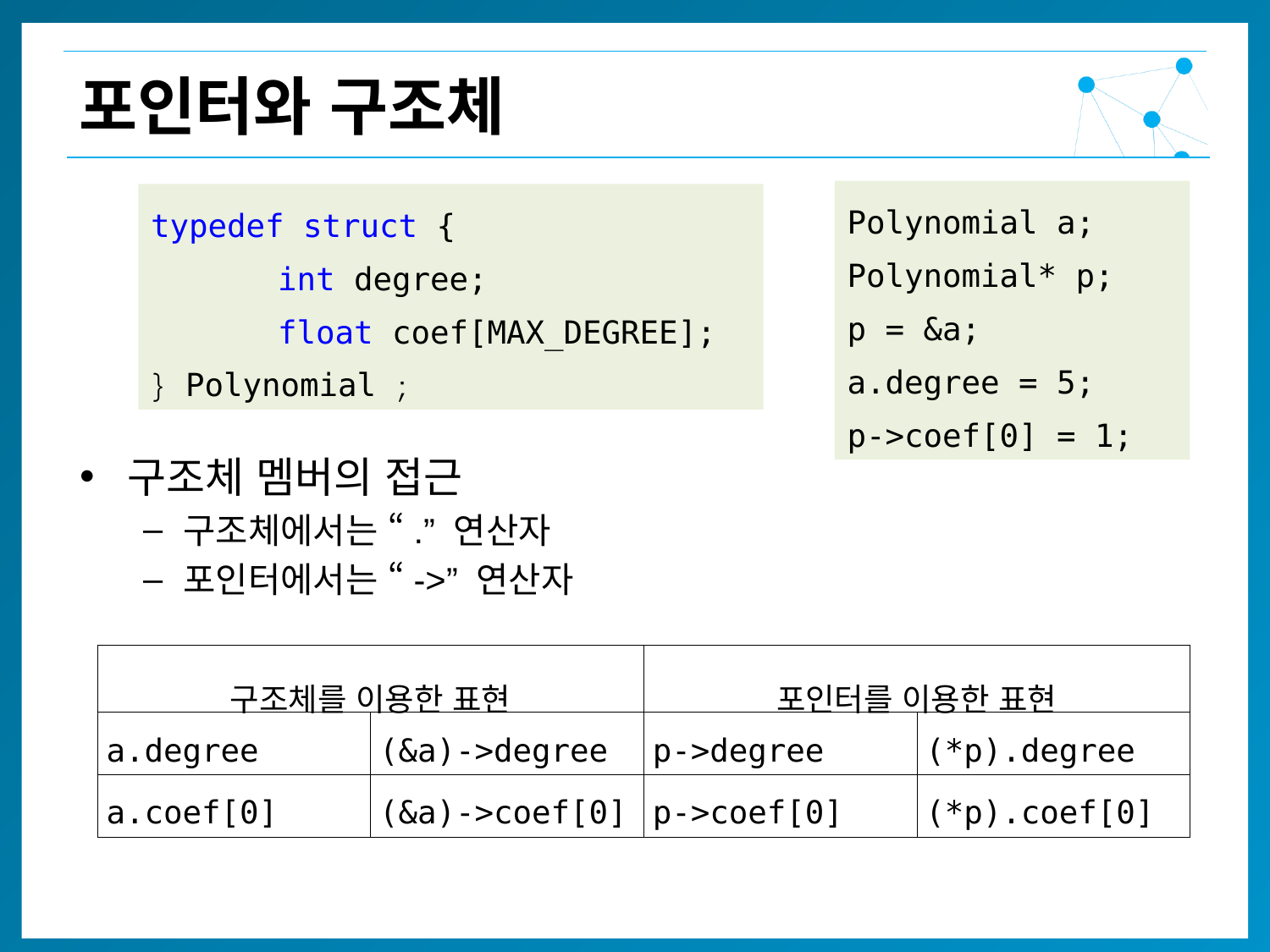

포인터와 구조체
Polynomial a;
Polynomial* p;
p = &a;
a.degree = 5;
p->coef[0] = 1;
typedef struct {
	int degree;
	float coef[MAX_DEGREE];
} Polynomial ;

구조체 멤버의 접근
구조체에서는 “.” 연산자
포인터에서는 “->” 연산자

| 구조체를 이용한 표현 |  | 포인터를 이용한 표현 |  |
| --- | --- | --- | --- |
| a.degree | (&a)->degree | p->degree | (\*p).degree |
| a.coef[0] | (&a)->coef[0] | p->coef[0] | (\*p).coef[0] |